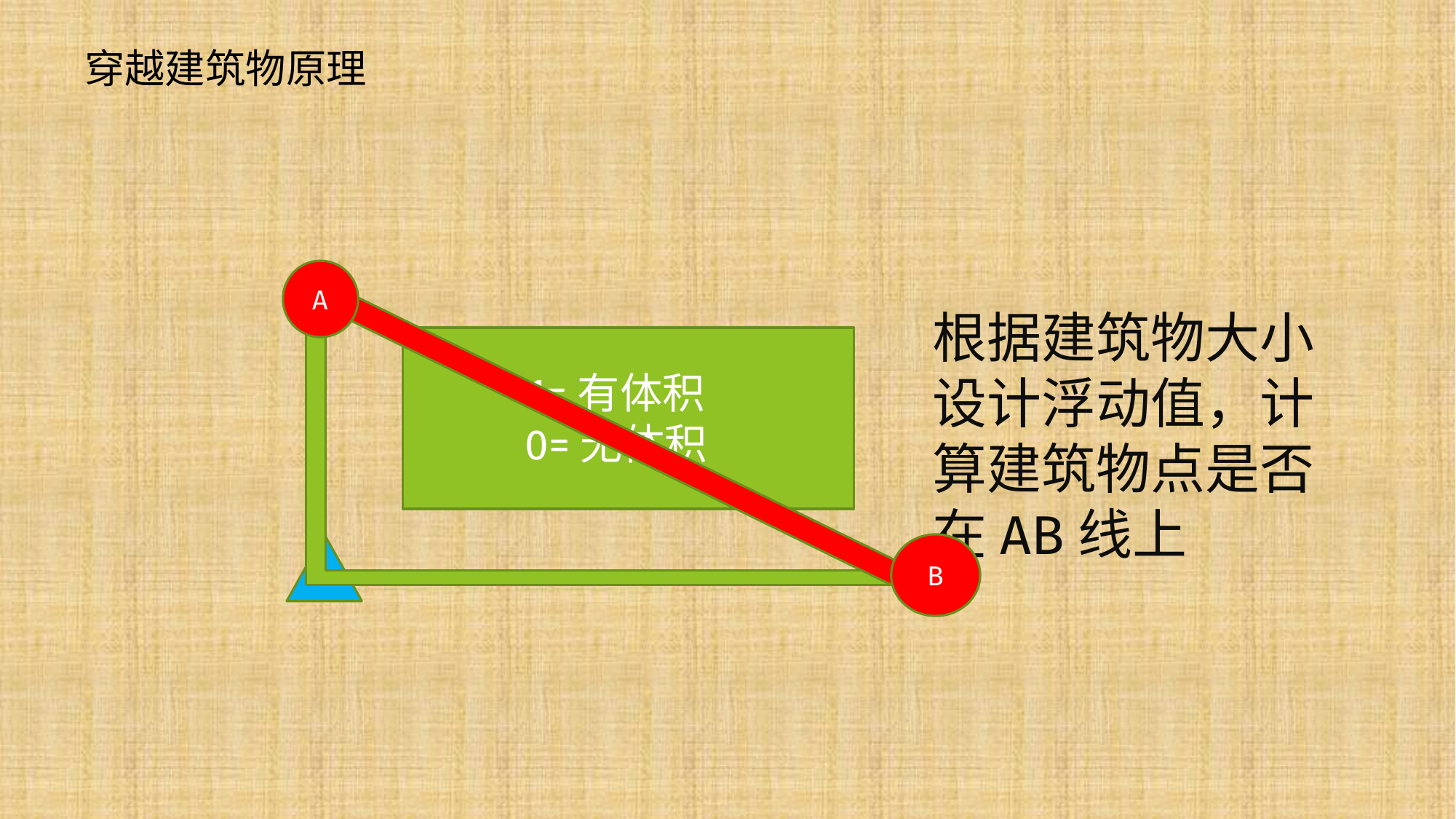

穿越建筑物原理

A
根据建筑物大小设计浮动值，计算建筑物点是否在AB线上

1=有体积
0=无体积

B